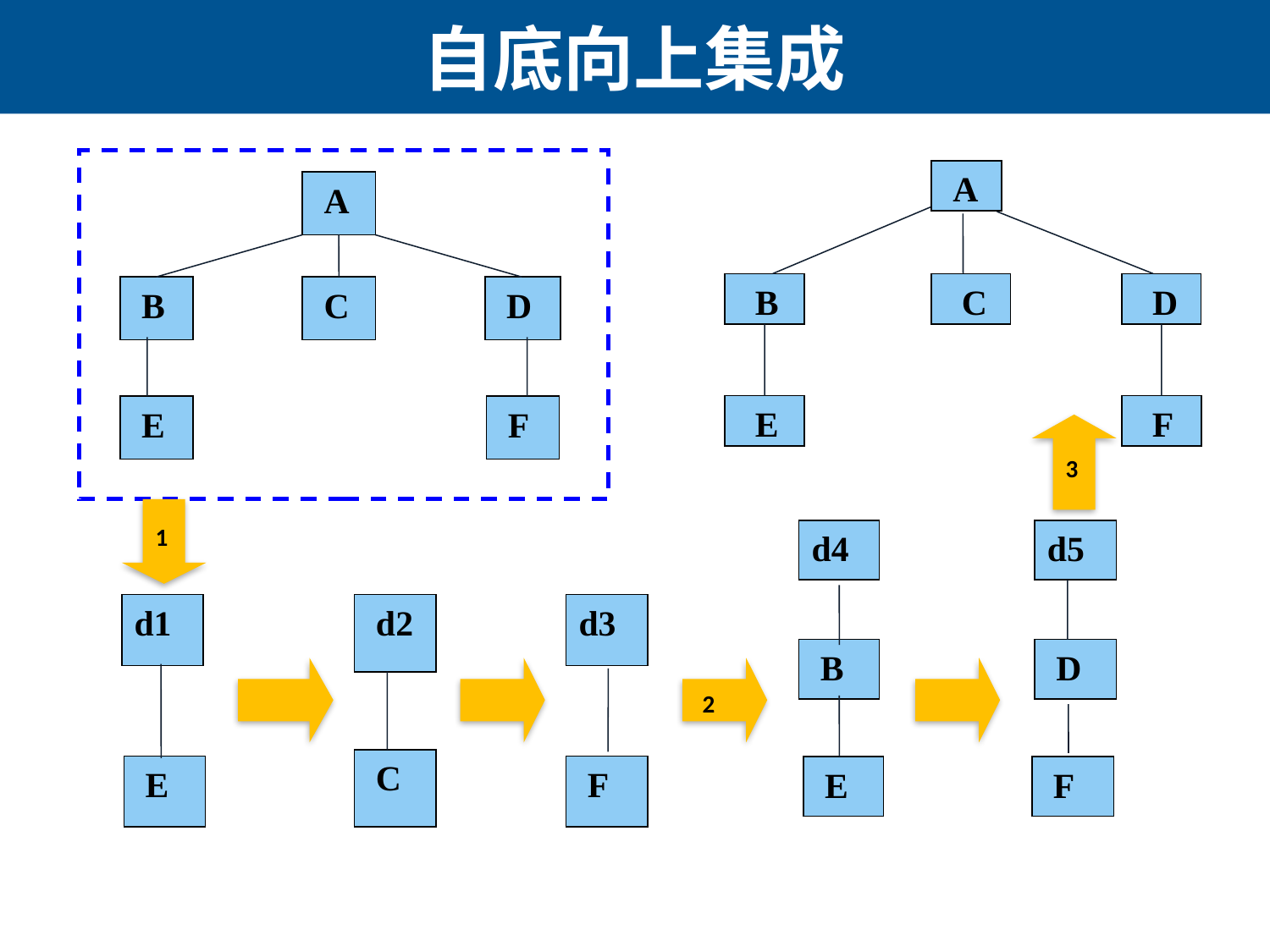

# 自底向上集成

 A

 B

 C

 D

 E

 F

 A

  B
  C

  D

  E

  F

3
1
d4

 B

 E

d5

 D

 F

d1

 E

 d2

 C
d3

 F

 2